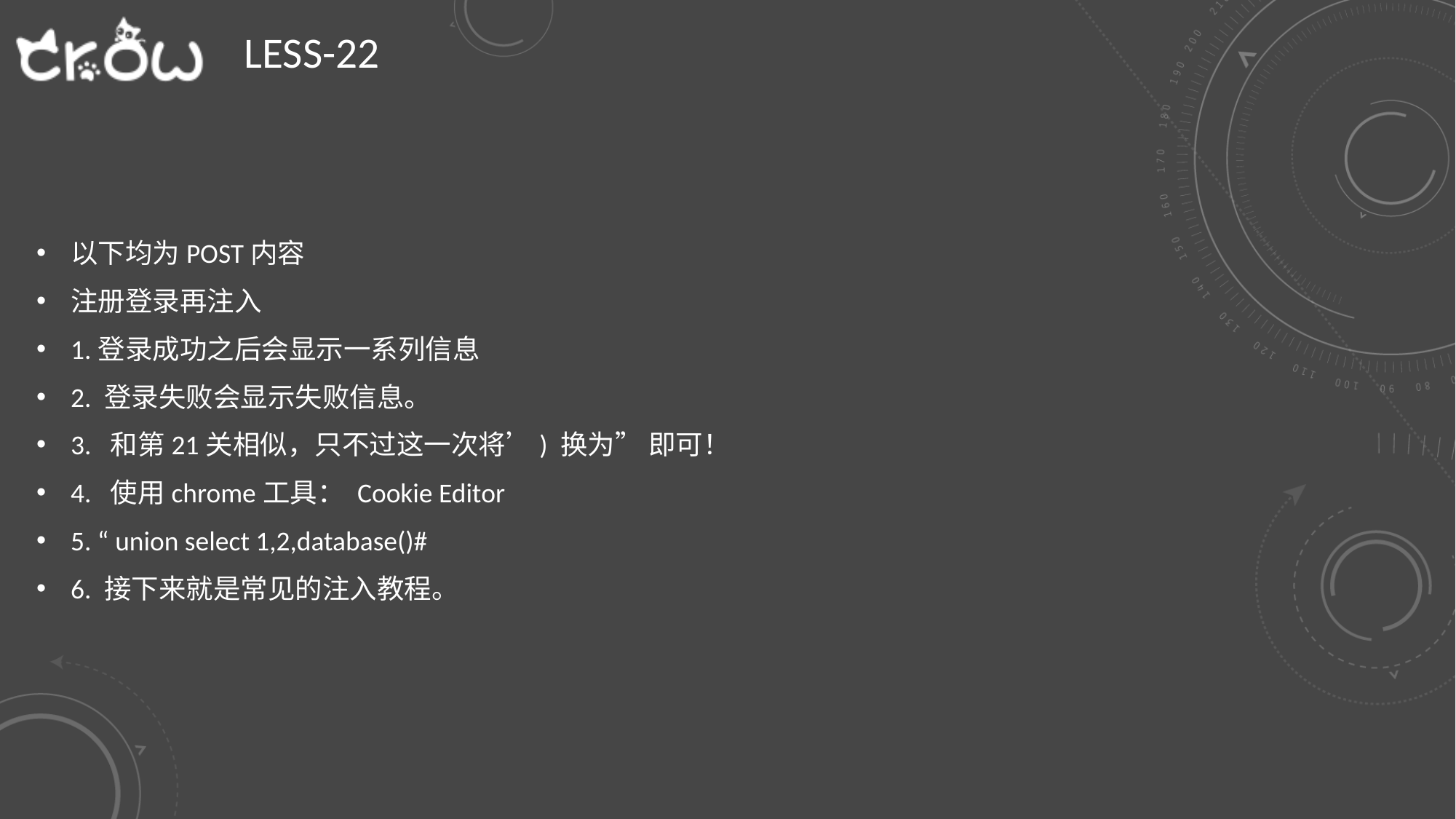

# Less-22

以下均为POST内容
注册登录再注入
1.登录成功之后会显示一系列信息
2. 登录失败会显示失败信息。
3.  和第21关相似，只不过这一次将’) 换为” 即可！
4.  使用chrome工具： Cookie Editor
5. “ union select 1,2,database()#
6. 接下来就是常见的注入教程。